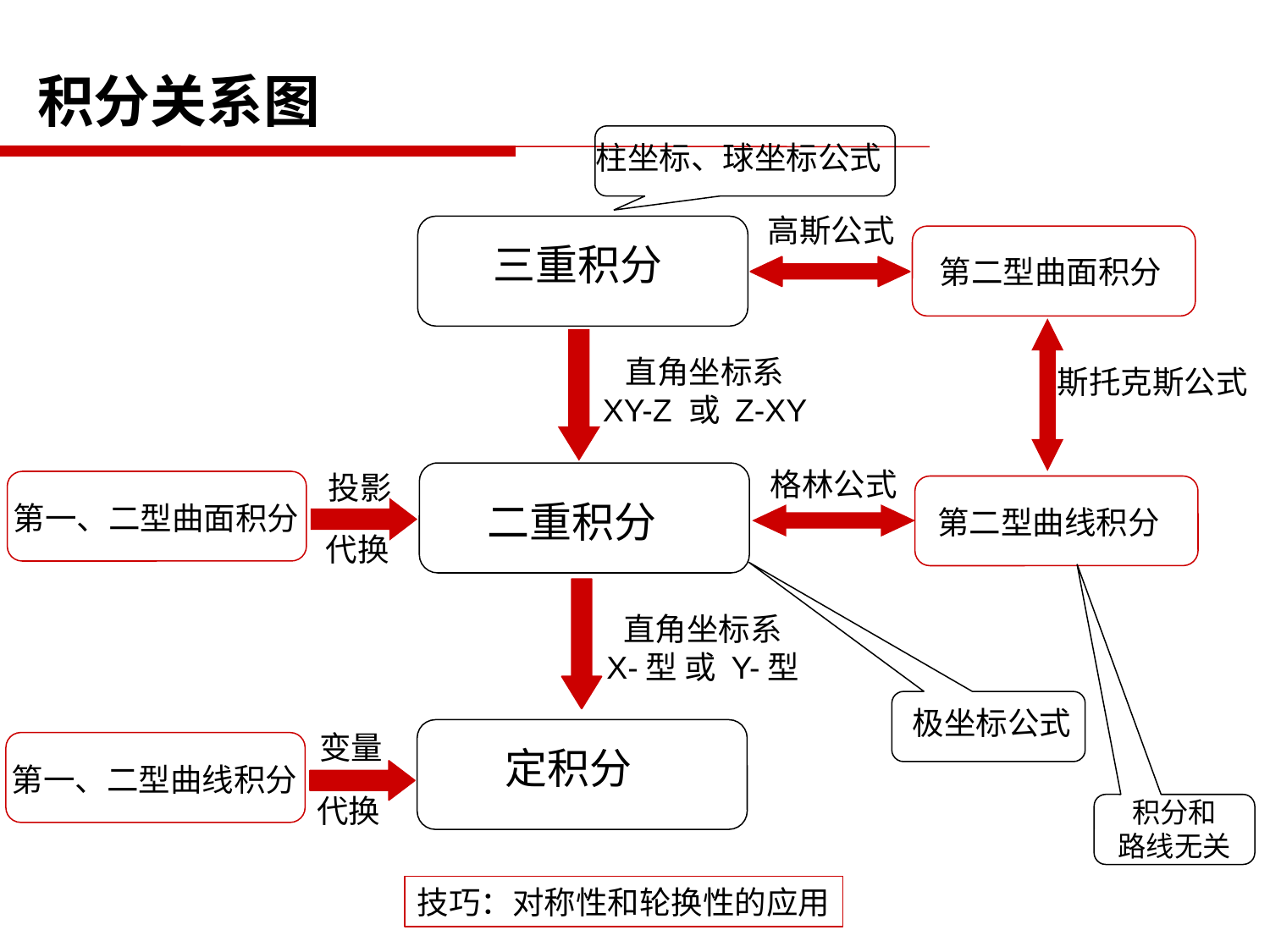

积分关系图

柱坐标、球坐标公式

高斯公式

三重积分
第二型曲面积分

直角坐标系
XY-Z 或 Z-XY
斯托克斯公式

格林公式
投影

二重积分
第一、二型曲面积分
第二型曲线积分
代换

直角坐标系
X-型 或 Y-型

极坐标公式

变量

定积分
第一、二型曲线积分
代换
积分和
路线无关

技巧：对称性和轮换性的应用